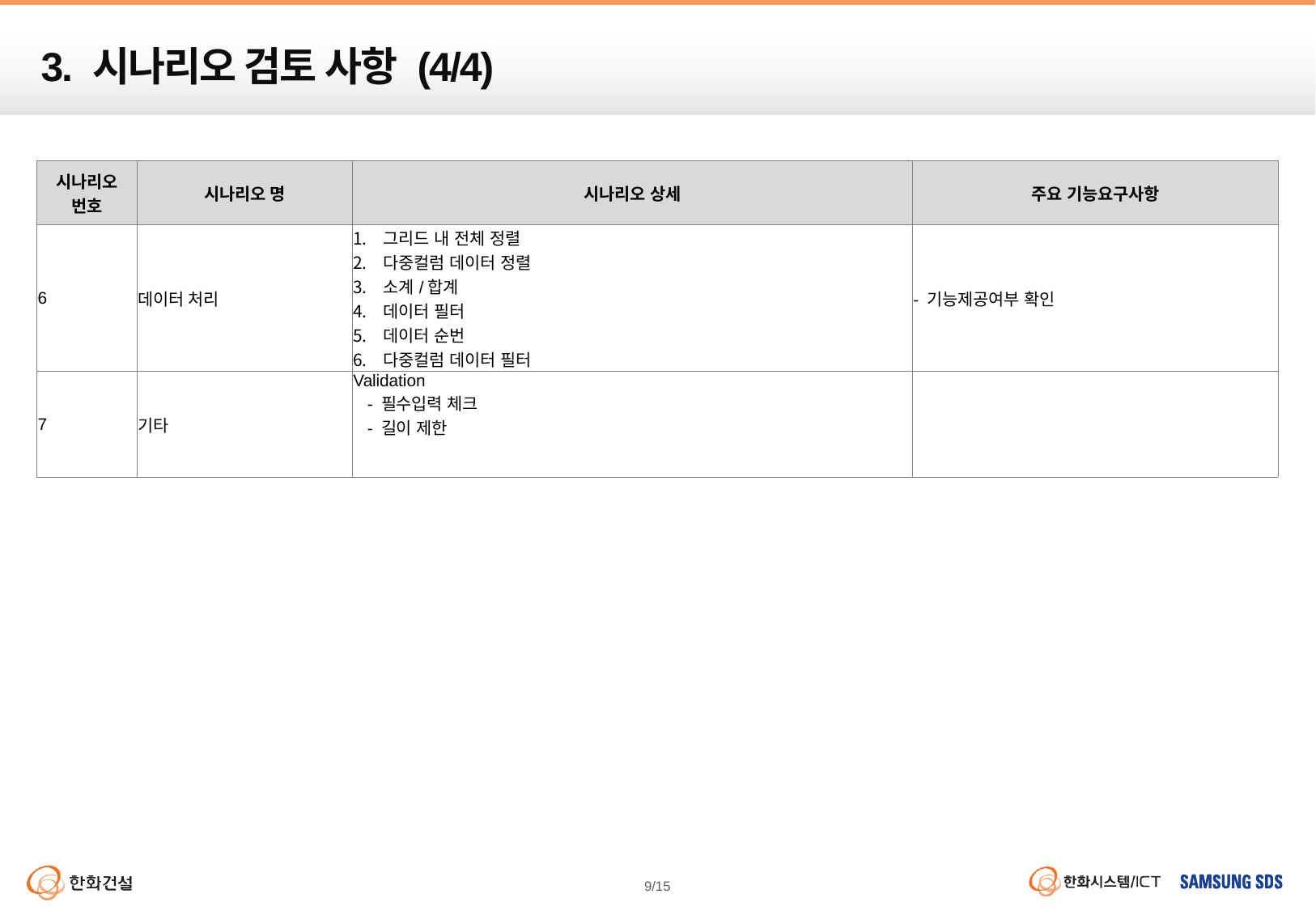

# 3. 시나리오 검토 사항 (4/4)
| 시나리오 번호 | 시나리오 명 | 시나리오 상세 | 주요 기능요구사항 |
| --- | --- | --- | --- |
| 6 | 데이터 처리 | 그리드 내 전체 정렬 다중컬럼 데이터 정렬 소계/합계 데이터 필터 데이터 순번 다중컬럼 데이터 필터 | - 기능제공여부 확인 |
| 7 | 기타 | Validation - 필수입력 체크 - 길이 제한 |  |